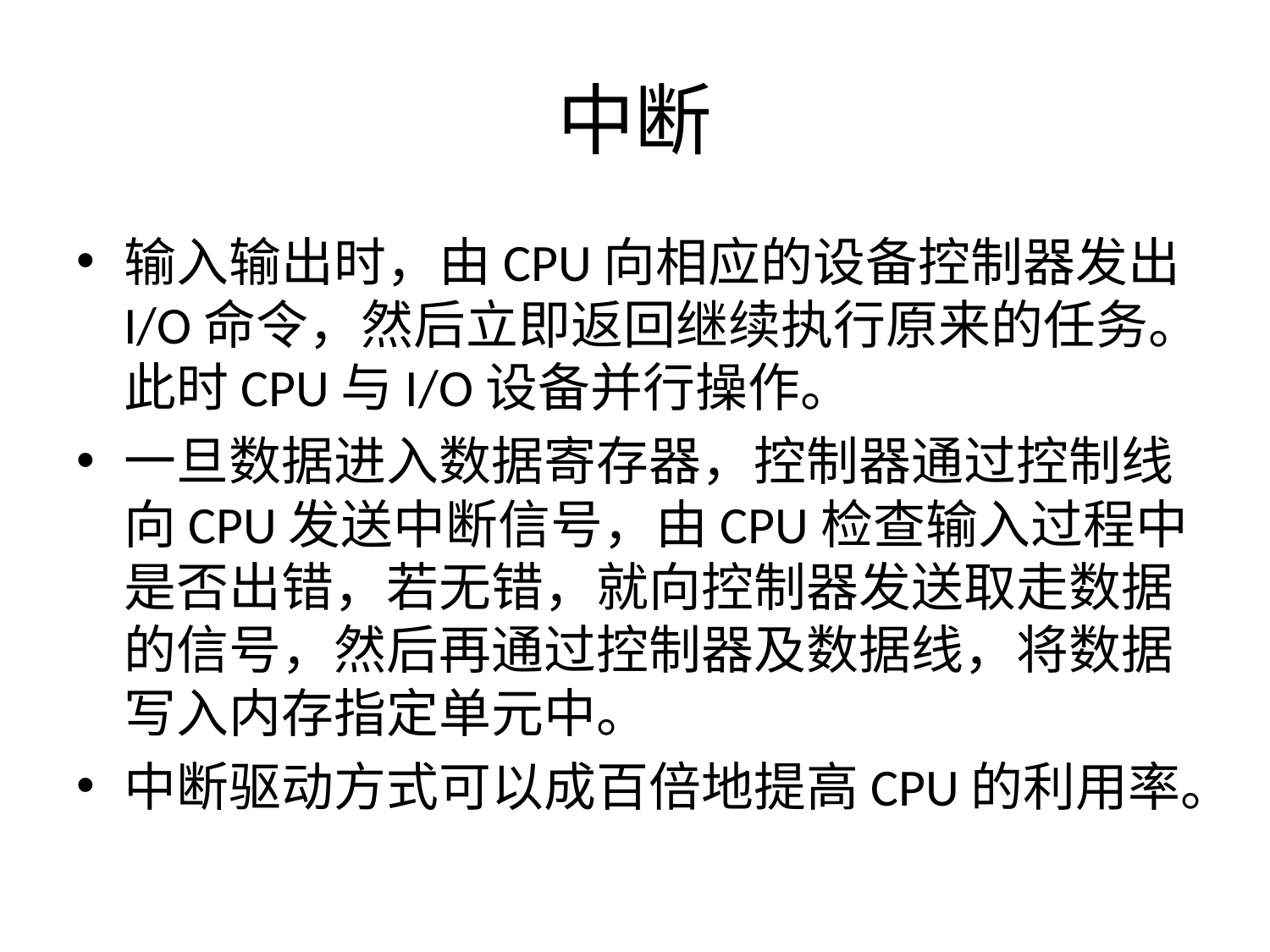

# 中断
输入输出时，由CPU向相应的设备控制器发出I/O命令，然后立即返回继续执行原来的任务。此时CPU与I/O设备并行操作。
一旦数据进入数据寄存器，控制器通过控制线向CPU发送中断信号，由CPU检查输入过程中是否出错，若无错，就向控制器发送取走数据的信号，然后再通过控制器及数据线，将数据写入内存指定单元中。
中断驱动方式可以成百倍地提高CPU的利用率。